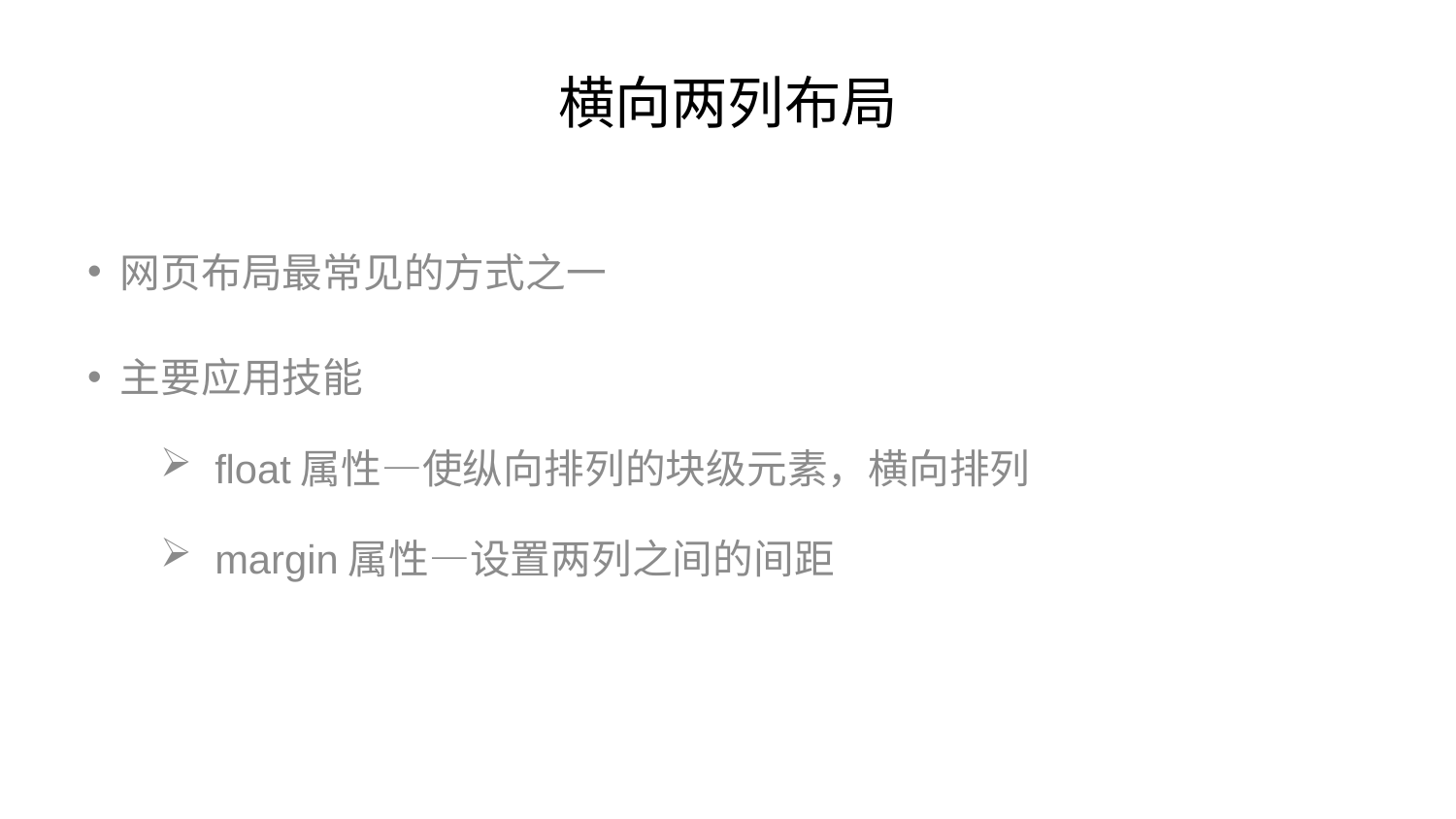

横向两列布局
 网页布局最常见的方式之一
 主要应用技能
float属性—使纵向排列的块级元素，横向排列
margin属性—设置两列之间的间距